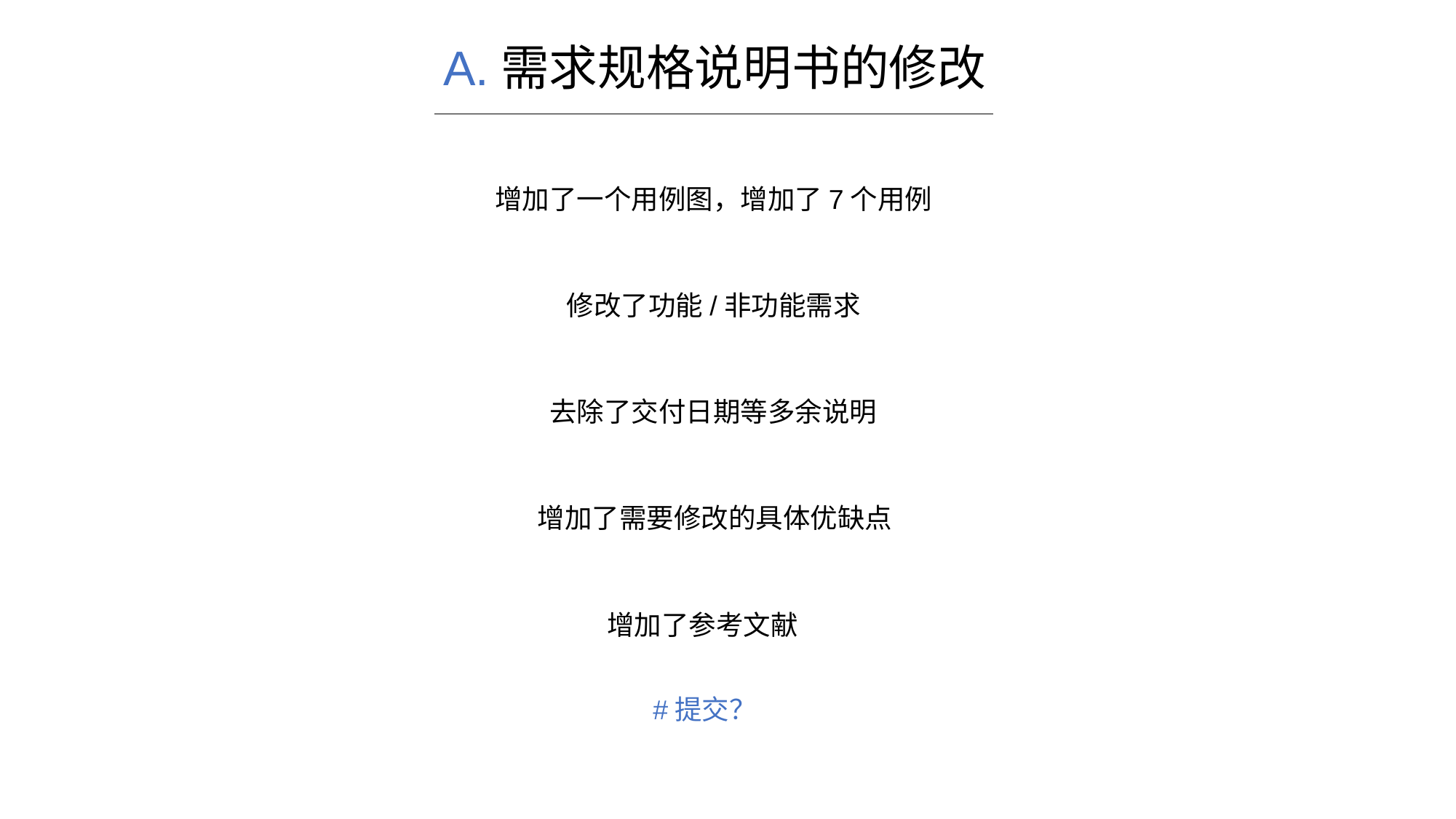

A.需求规格说明书的修改
增加了一个用例图，增加了7个用例
修改了功能/非功能需求
去除了交付日期等多余说明
增加了需要修改的具体优缺点
增加了参考文献
#提交？